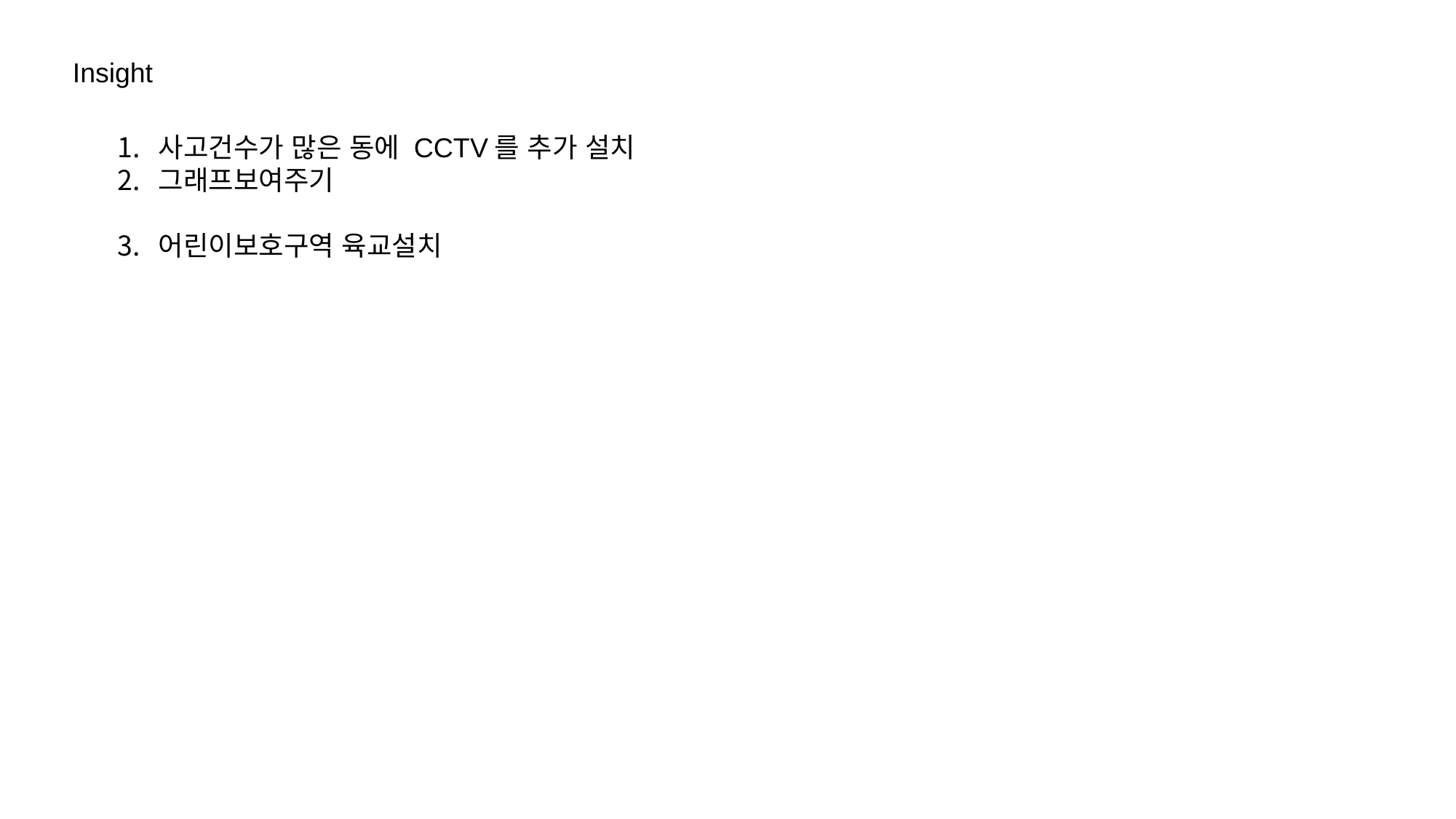

Insight
사고건수가 많은 동에 CCTV를 추가 설치
그래프보여주기

어린이보호구역 육교설치